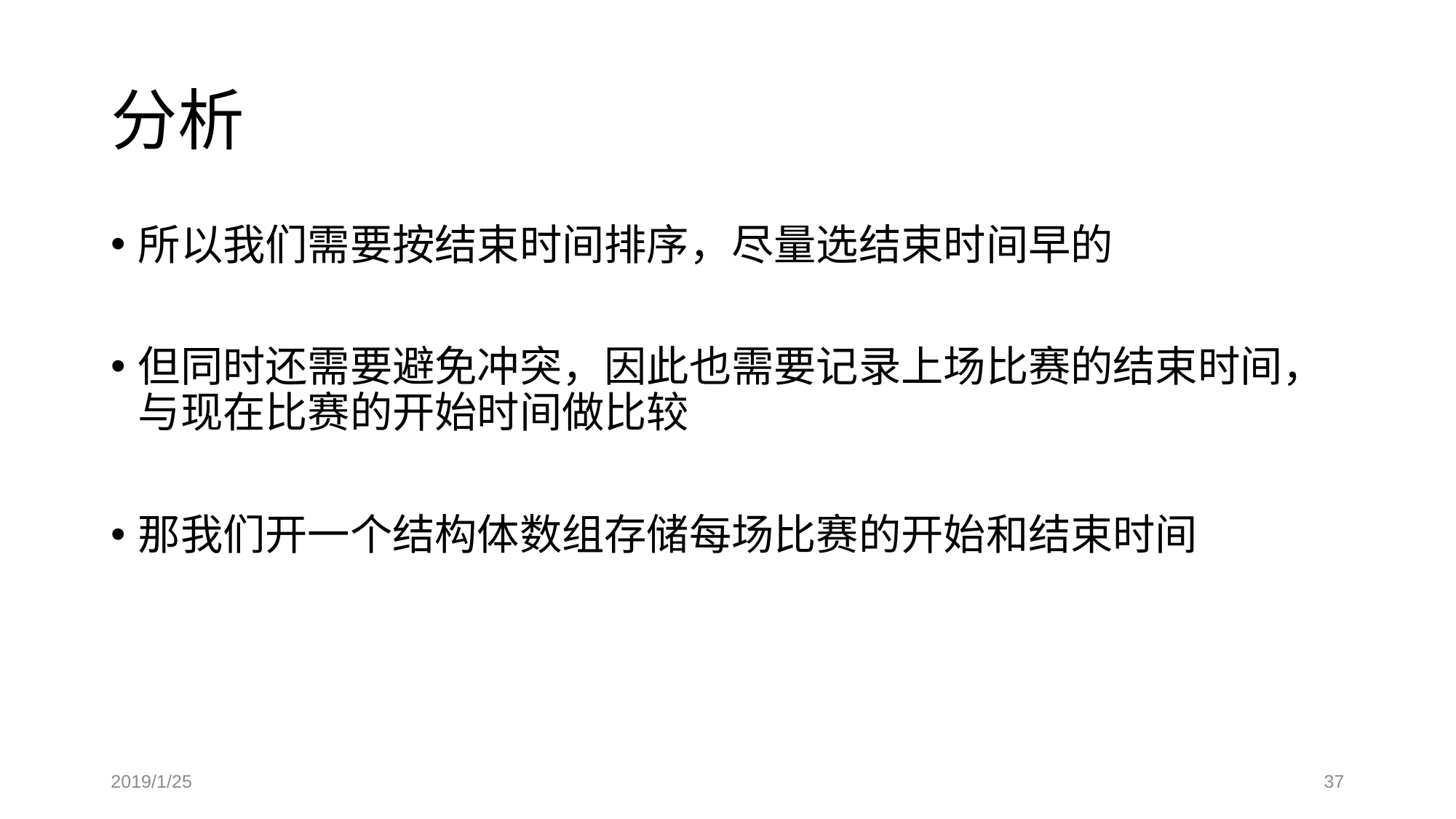

# 分析
所以我们需要按结束时间排序，尽量选结束时间早的

但同时还需要避免冲突，因此也需要记录上场比赛的结束时间，与现在比赛的开始时间做比较

那我们开一个结构体数组存储每场比赛的开始和结束时间
2019/1/25
37